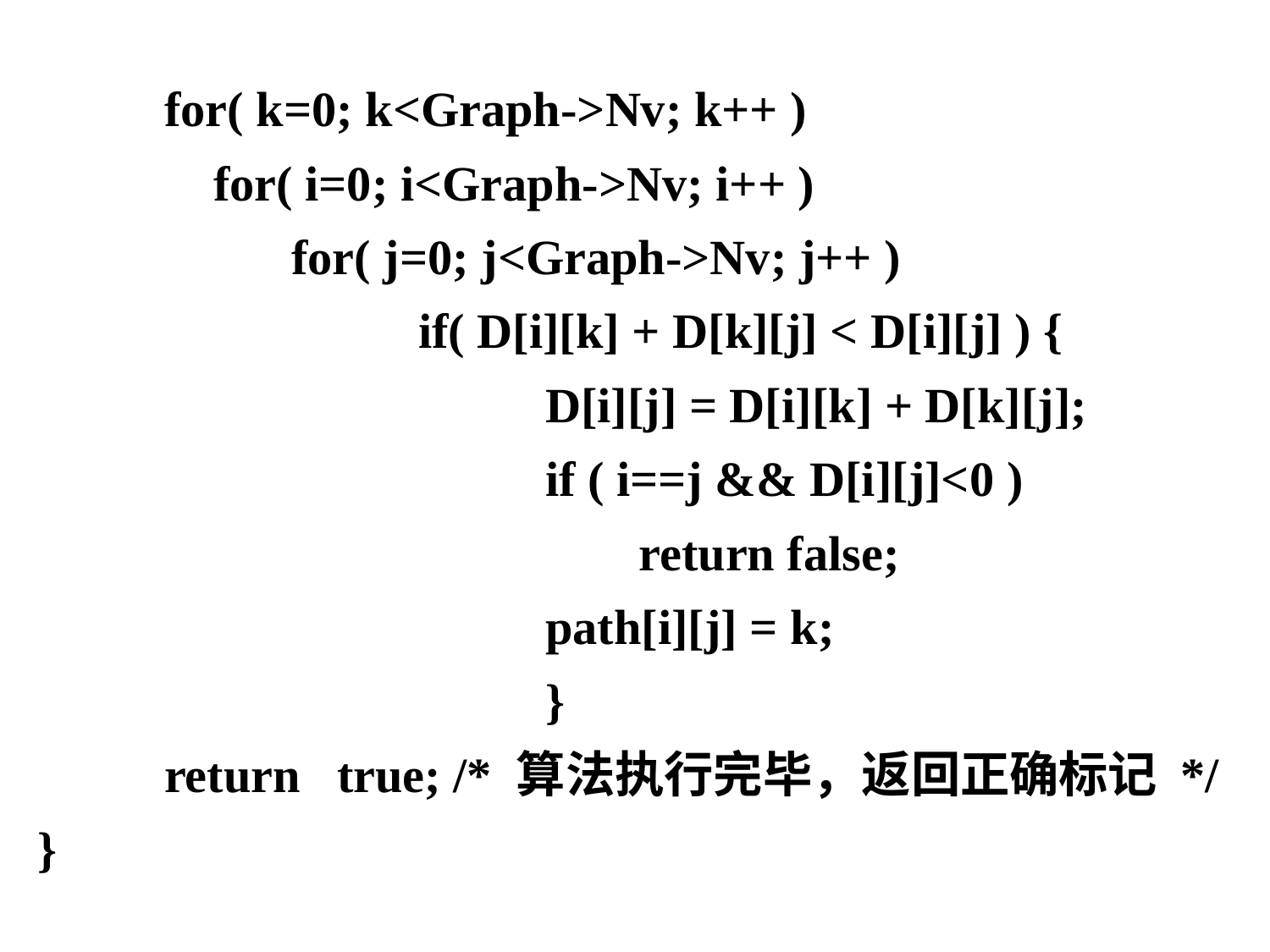

for( k=0; k<Graph->Nv; k++ )
	    for( i=0; i<Graph->Nv; i++ )
	 	for( j=0; j<Graph->Nv; j++ )
			if( D[i][k] + D[k][j] < D[i][j] ) {
				D[i][j] = D[i][k] + D[k][j];
				if ( i==j && D[i][j]<0 )
                                                 return false;
				path[i][j] = k;
				}
	return   true; /* 算法执行完毕，返回正确标记 */
}